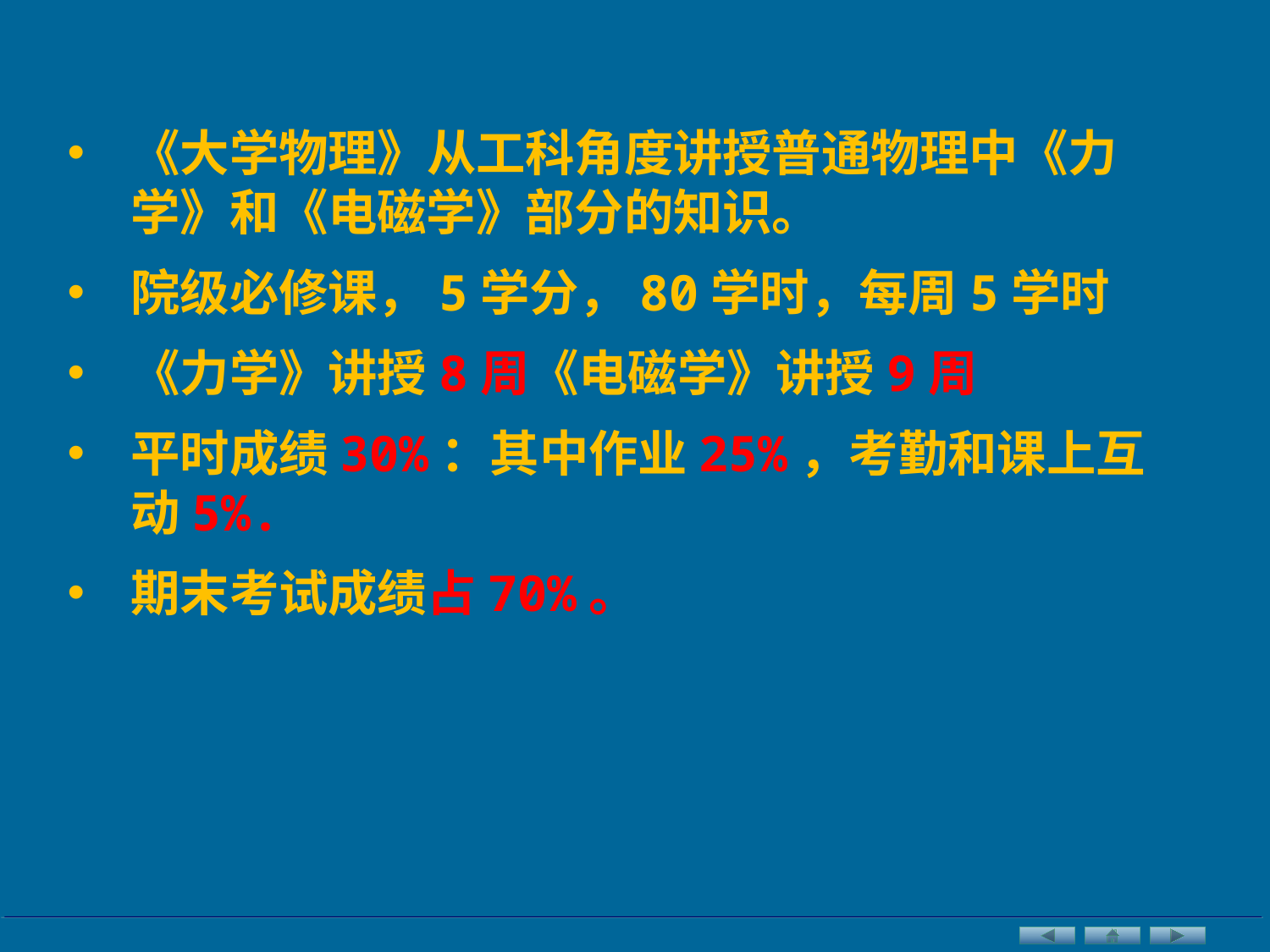

《大学物理》从工科角度讲授普通物理中《力学》和《电磁学》部分的知识。
院级必修课，5学分，80学时，每周5学时
《力学》讲授8周《电磁学》讲授9周
平时成绩30%：其中作业25%，考勤和课上互动5%.
期末考试成绩占70%。